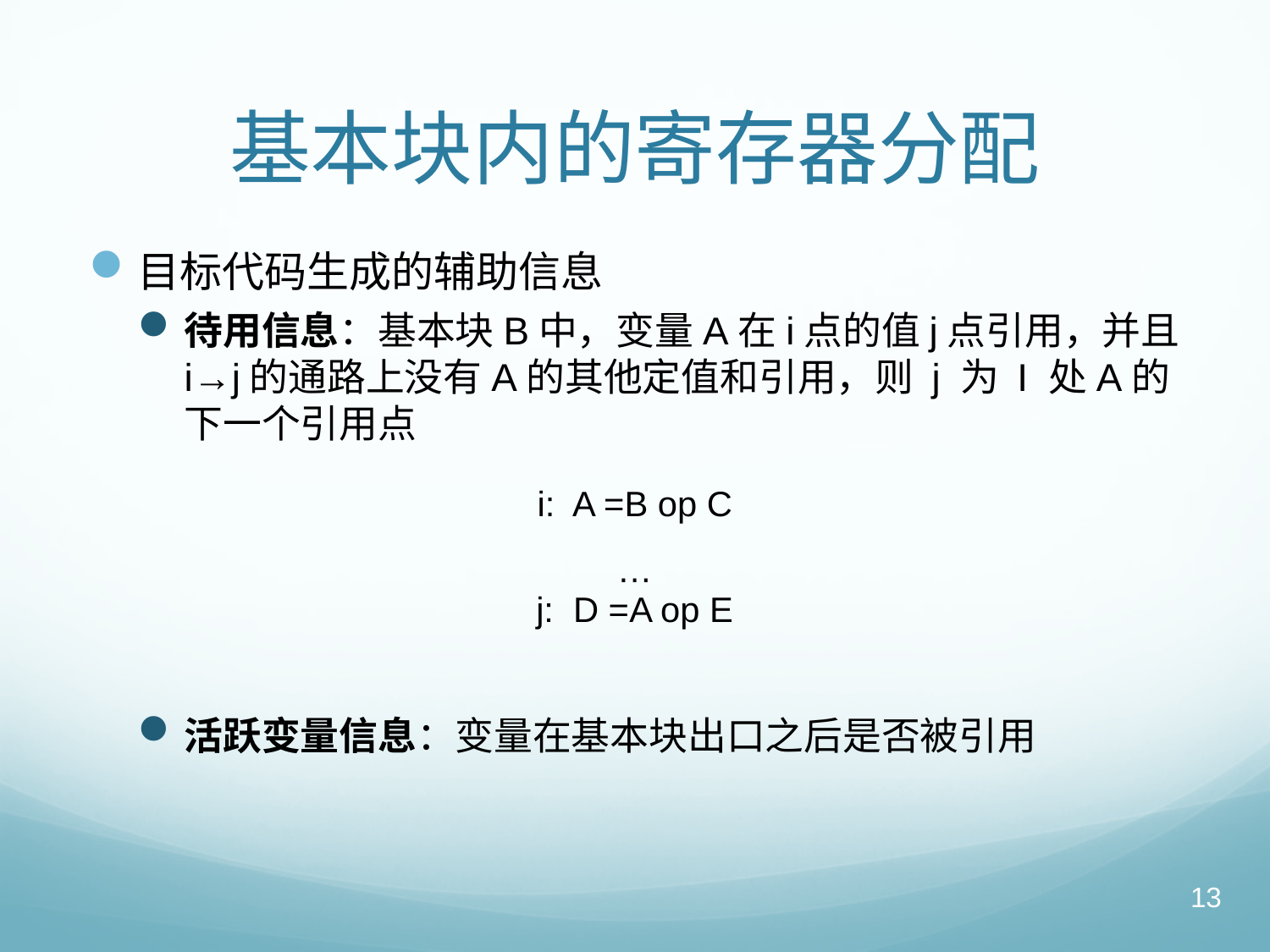

# 基本块内的寄存器分配
目标代码生成的辅助信息
待用信息：基本块B中，变量A在i点的值j点引用，并且i→j的通路上没有A的其他定值和引用，则 j 为 I 处A的下一个引用点
i:  A =B op C

…
j:  D =A op E

活跃变量信息：变量在基本块出口之后是否被引用

13